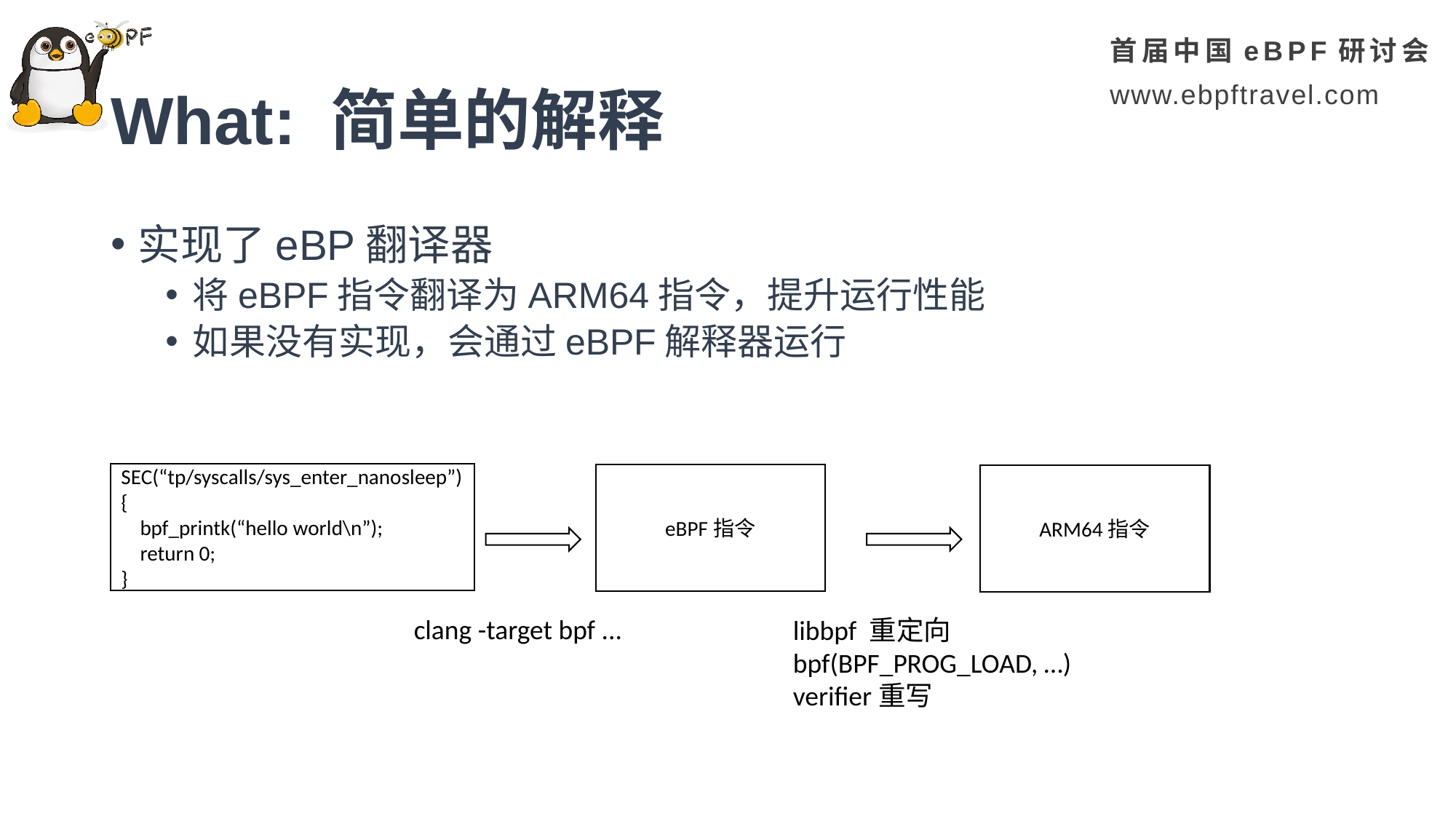

# What: 简单的解释
实现了eBP翻译器
将eBPF指令翻译为ARM64指令，提升运行性能
如果没有实现，会通过eBPF解释器运行
SEC(“tp/syscalls/sys_enter_nanosleep”)
{
    bpf_printk(“hello world\n”);
    return 0;
}
eBPF指令
ARM64指令

clang -target bpf ...
libbpf 重定向
bpf(BPF_PROG_LOAD, …)
verifier重写